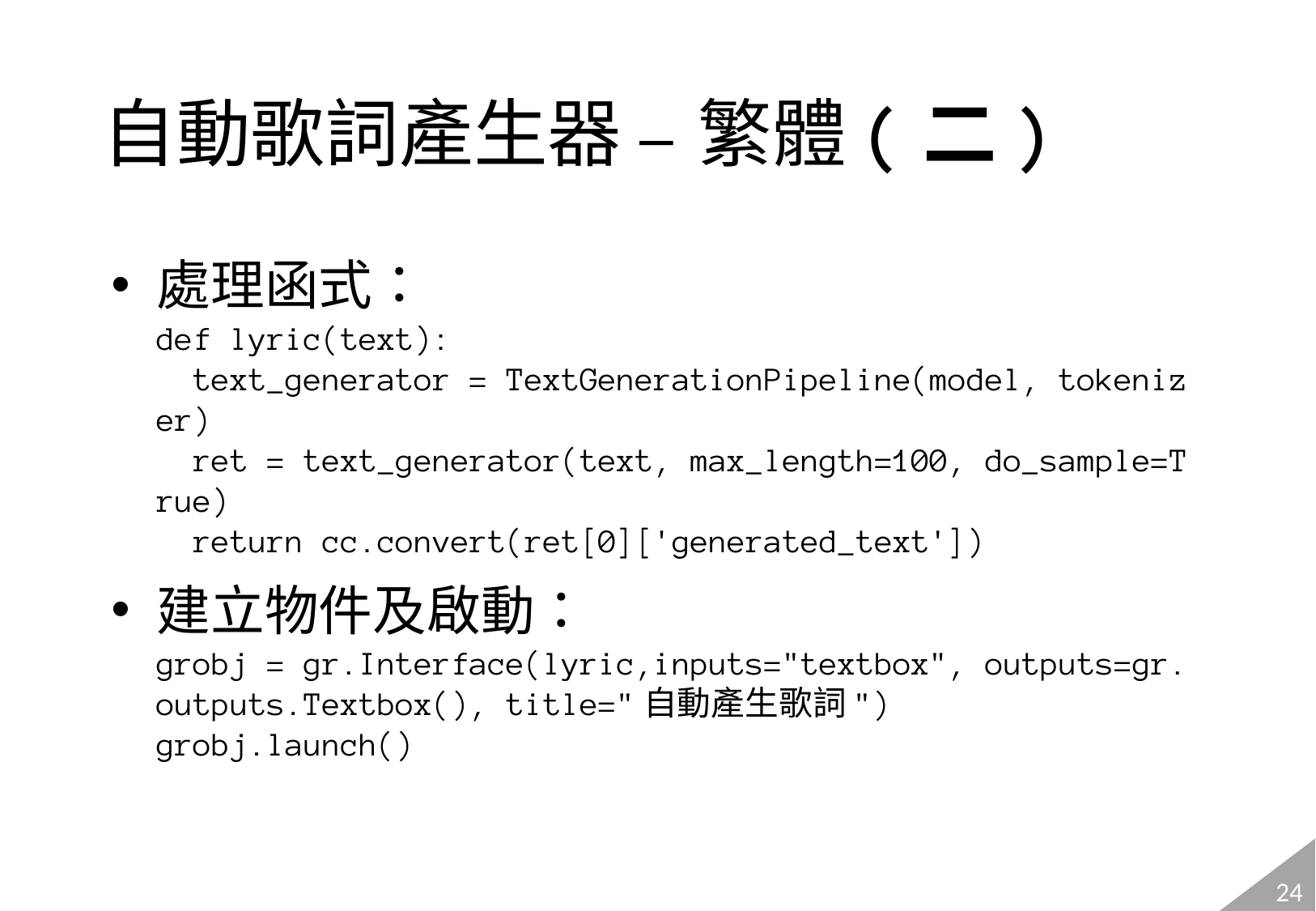

# 自動歌詞產生器-繁體(二)
處理函式：
def lyric(text):
  text_generator = TextGenerationPipeline(model, tokenizer)
  ret = text_generator(text, max_length=100, do_sample=True)
  return cc.convert(ret[0]['generated_text'])
建立物件及啟動：
grobj = gr.Interface(lyric,inputs="textbox", outputs=gr.outputs.Textbox(), title="自動產生歌詞")
grobj.launch()
24